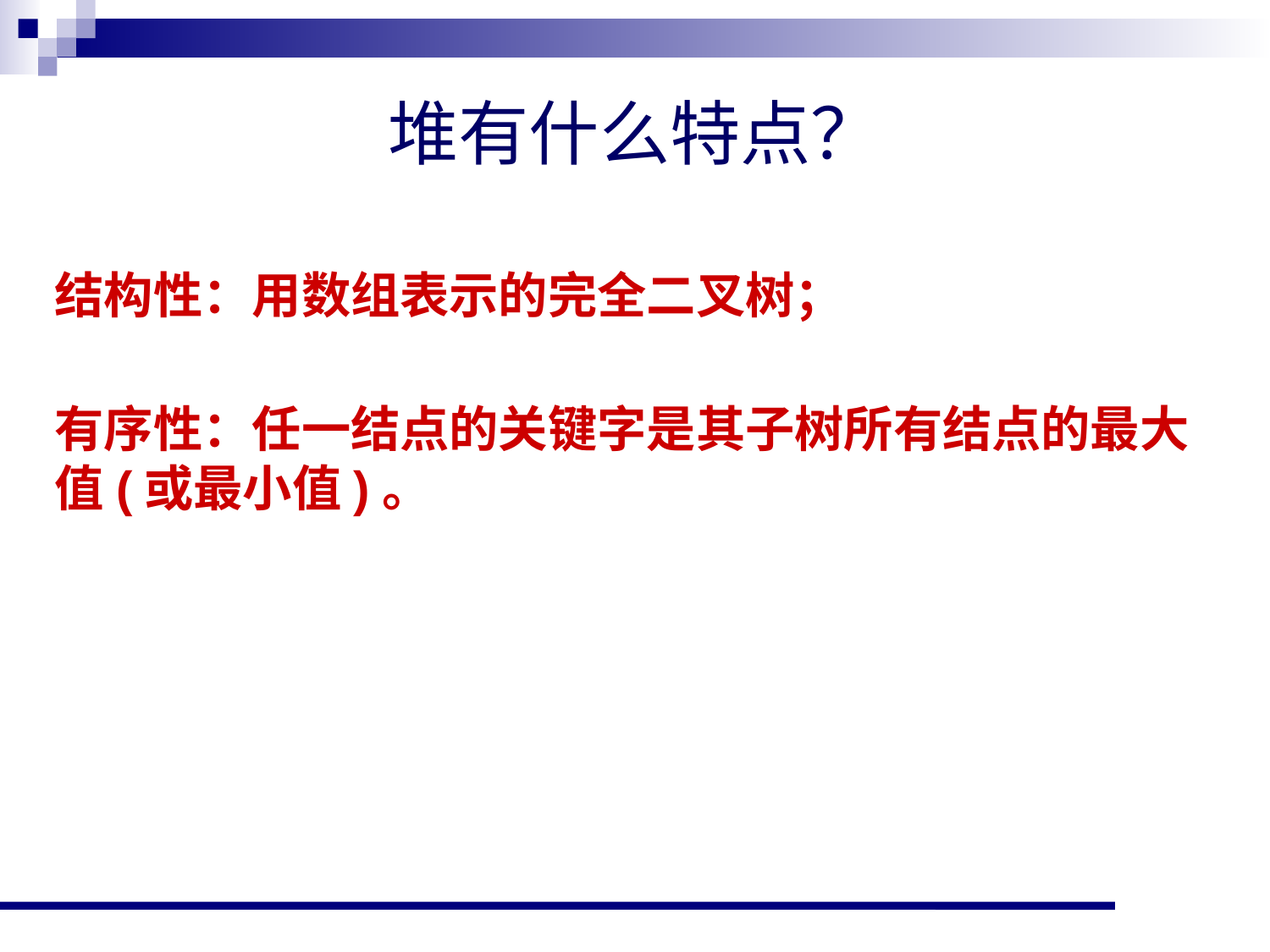

堆有什么特点？
结构性：用数组表示的完全二叉树；

有序性：任一结点的关键字是其子树所有结点的最大值(或最小值)。